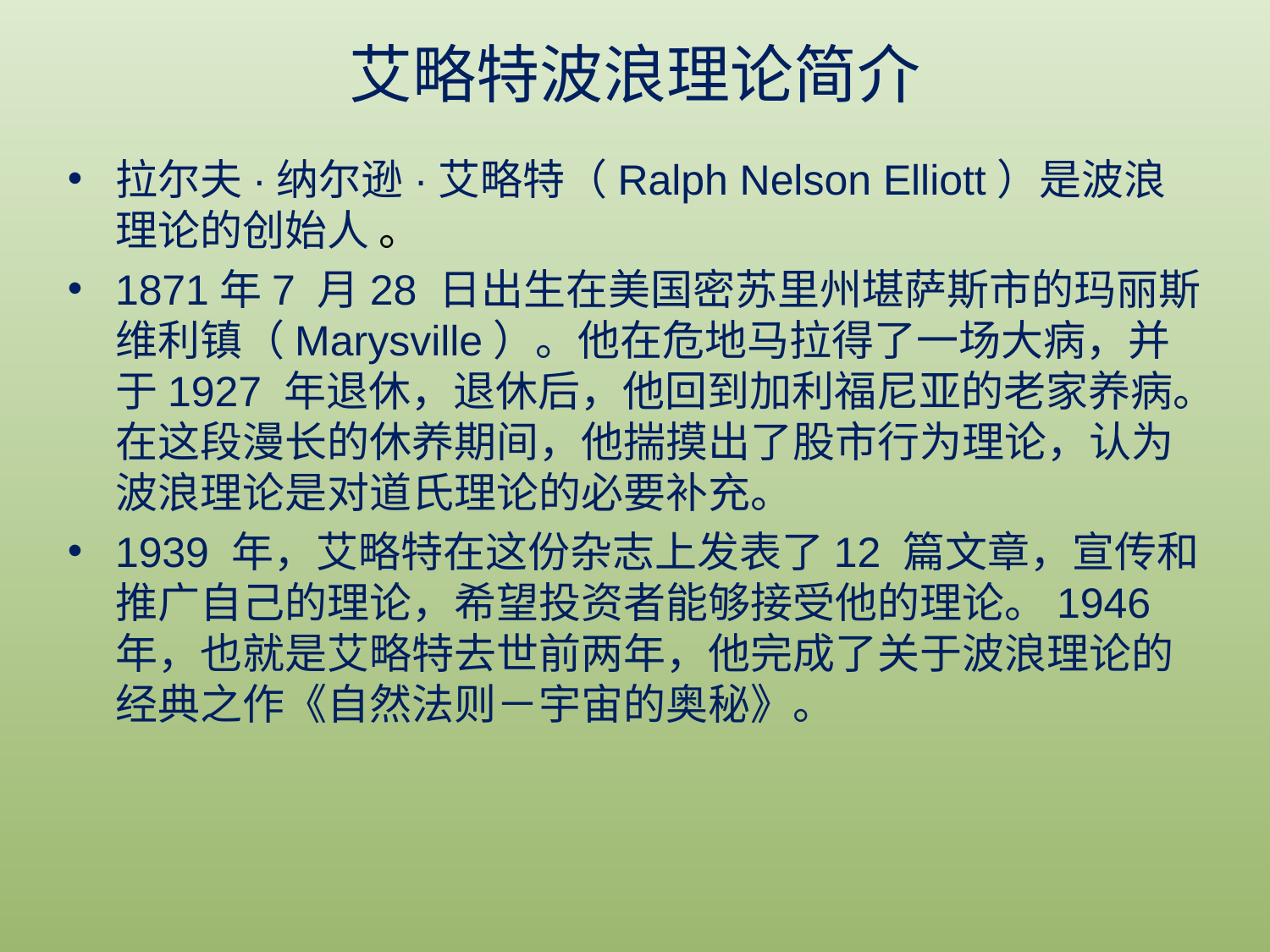

艾略特波浪理论简介
拉尔夫·纳尔逊·艾略特（Ralph Nelson Elliott）是波浪理论的创始人 。
1871年7 月28 日出生在美国密苏里州堪萨斯市的玛丽斯维利镇（Marysville）。他在危地马拉得了一场大病，并于1927 年退休，退休后，他回到加利福尼亚的老家养病。在这段漫长的休养期间，他揣摸出了股市行为理论，认为波浪理论是对道氏理论的必要补充。
1939 年，艾略特在这份杂志上发表了12 篇文章，宣传和推广自己的理论，希望投资者能够接受他的理论。1946 年，也就是艾略特去世前两年，他完成了关于波浪理论的经典之作《自然法则－宇宙的奥秘》。